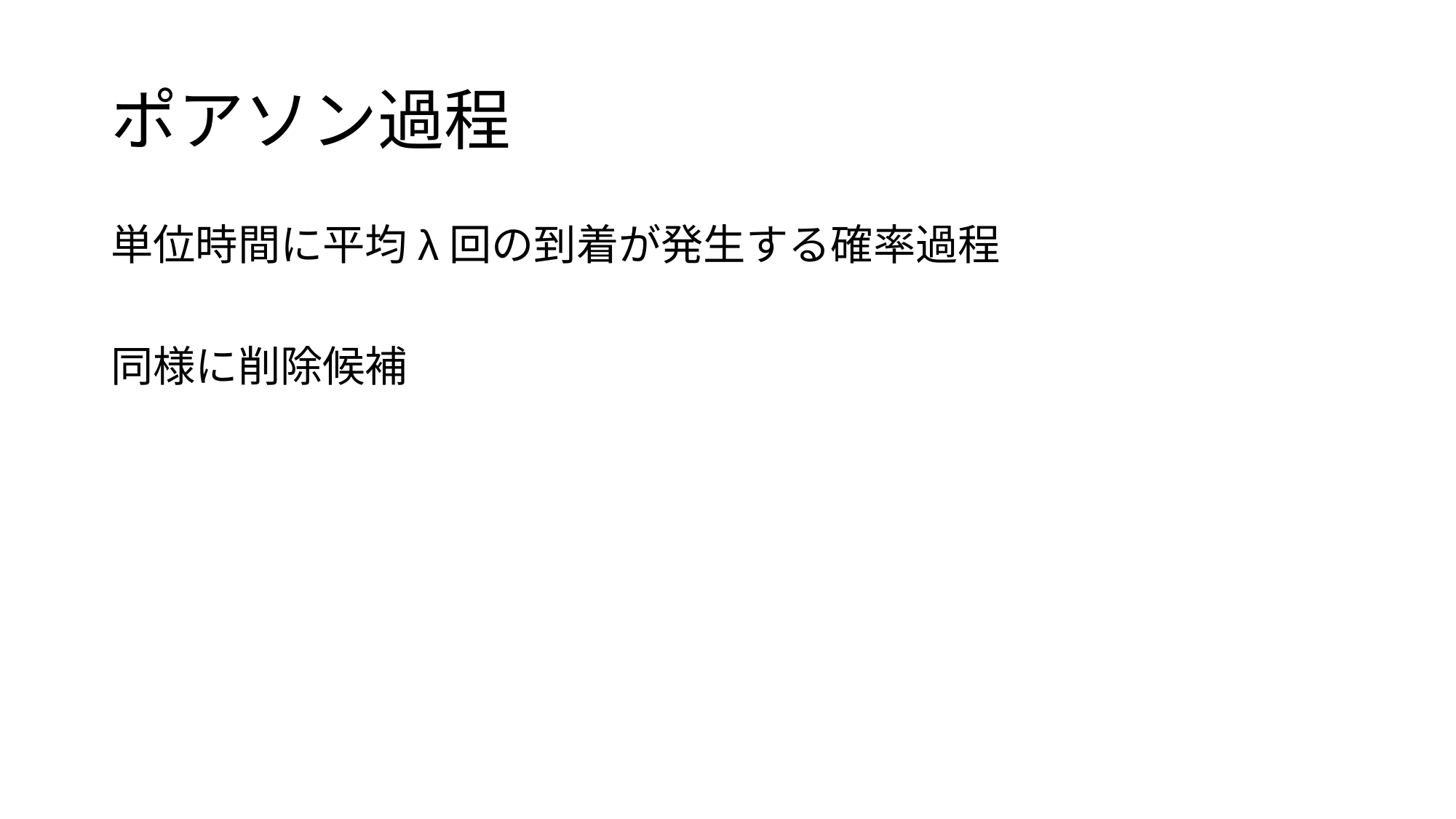

# ポアソン過程
単位時間に平均λ回の到着が発生する確率過程

同様に削除候補